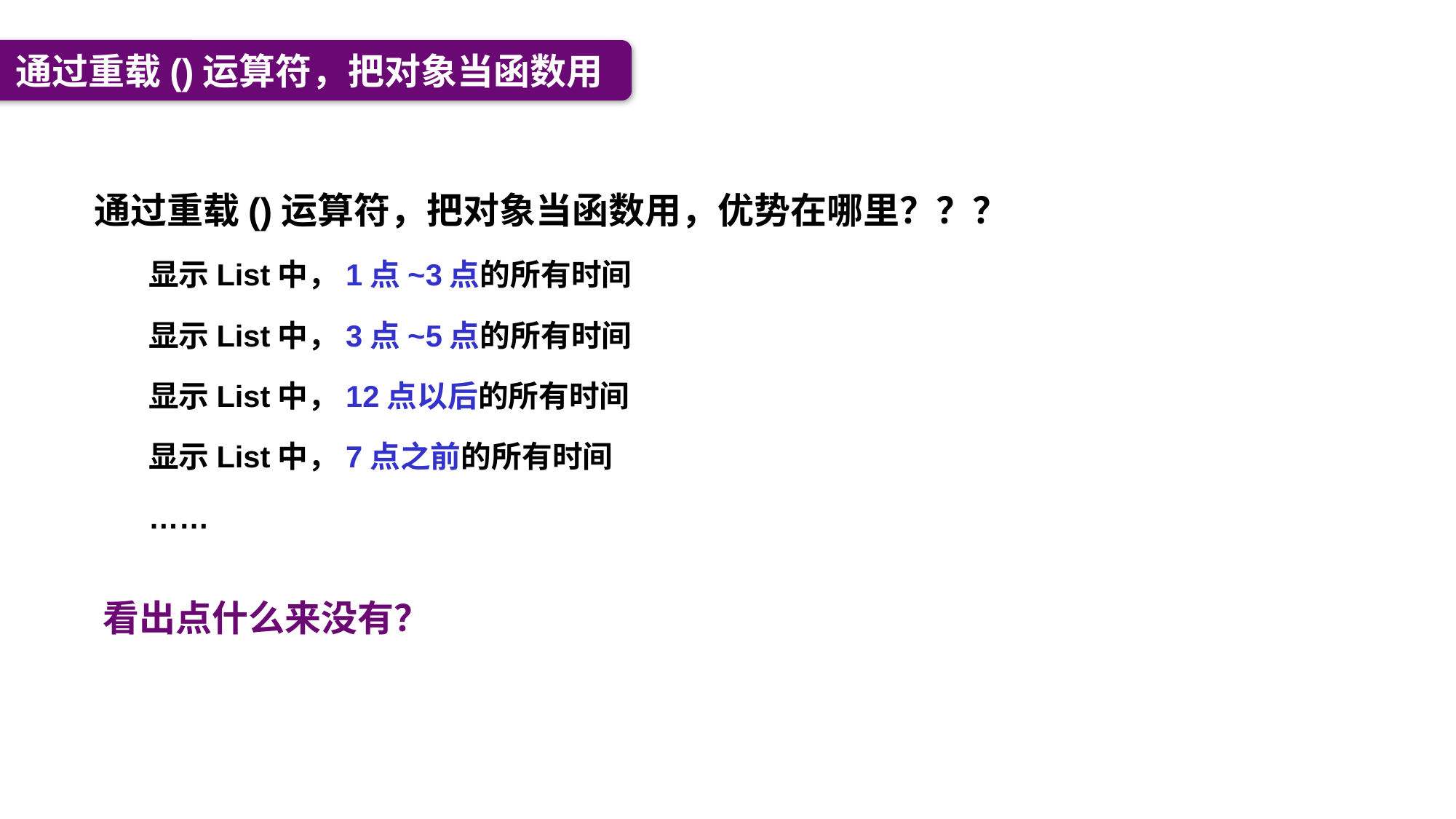

通过重载()运算符，把对象当函数用
通过重载()运算符，把对象当函数用，优势在哪里？？？
显示List中，1点~3点的所有时间
显示List中，3点~5点的所有时间
显示List中，12点以后的所有时间
显示List中，7点之前的所有时间
……
看出点什么来没有？
42